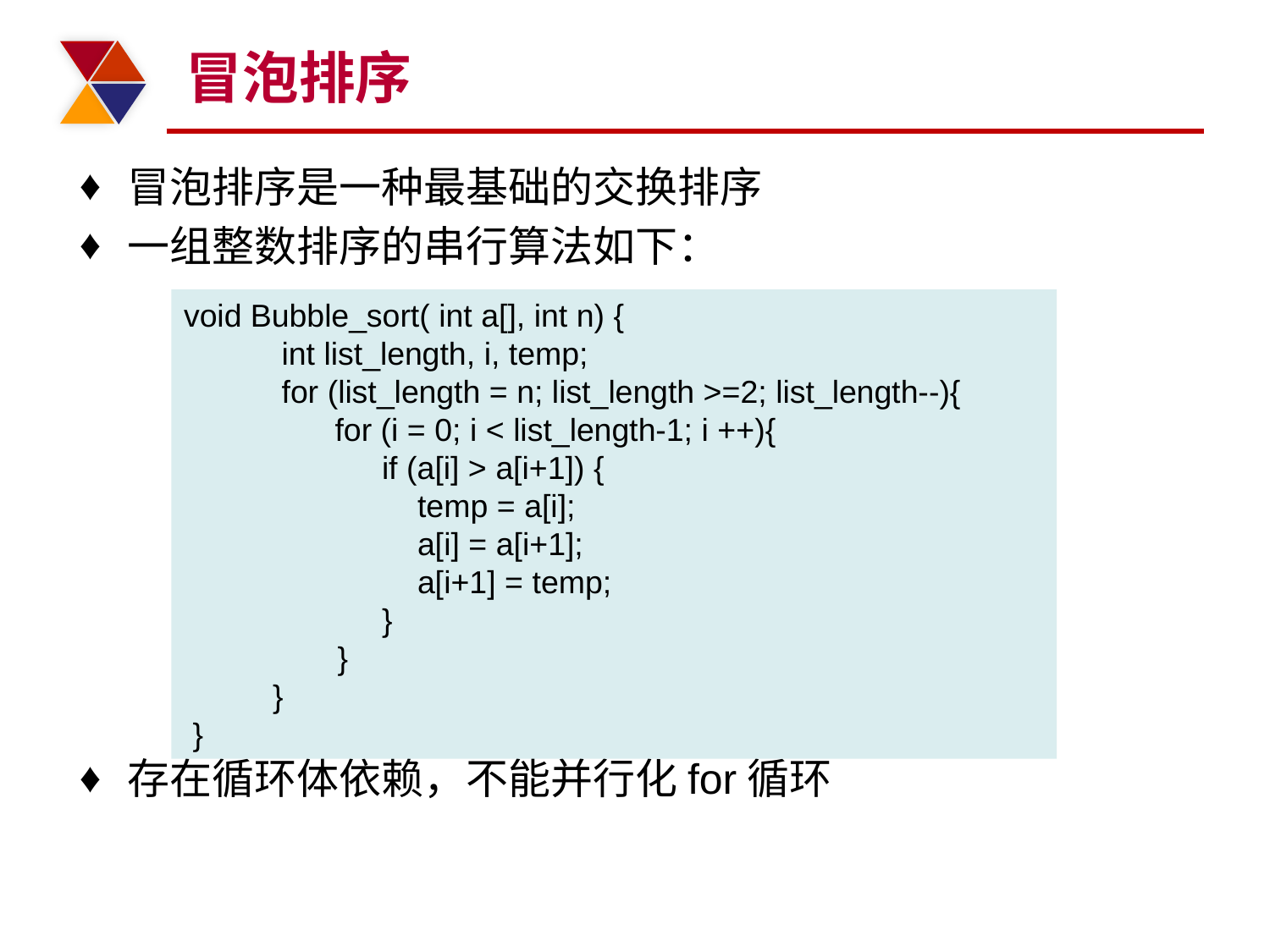

# 冒泡排序
冒泡排序是一种最基础的交换排序
一组整数排序的串行算法如下：

存在循环体依赖，不能并行化for循环
void Bubble_sort( int a[], int n) {
           int list_length, i, temp;
           for (list_length = n; list_length >=2; list_length--){
                 for (i = 0; i < list_length-1; i ++){
	        if (a[i] > a[i+1]) {
	            temp = a[i];
	            a[i] = a[i+1];
 	            a[i+1] = temp;
 	        }
 	   }
          }
 }